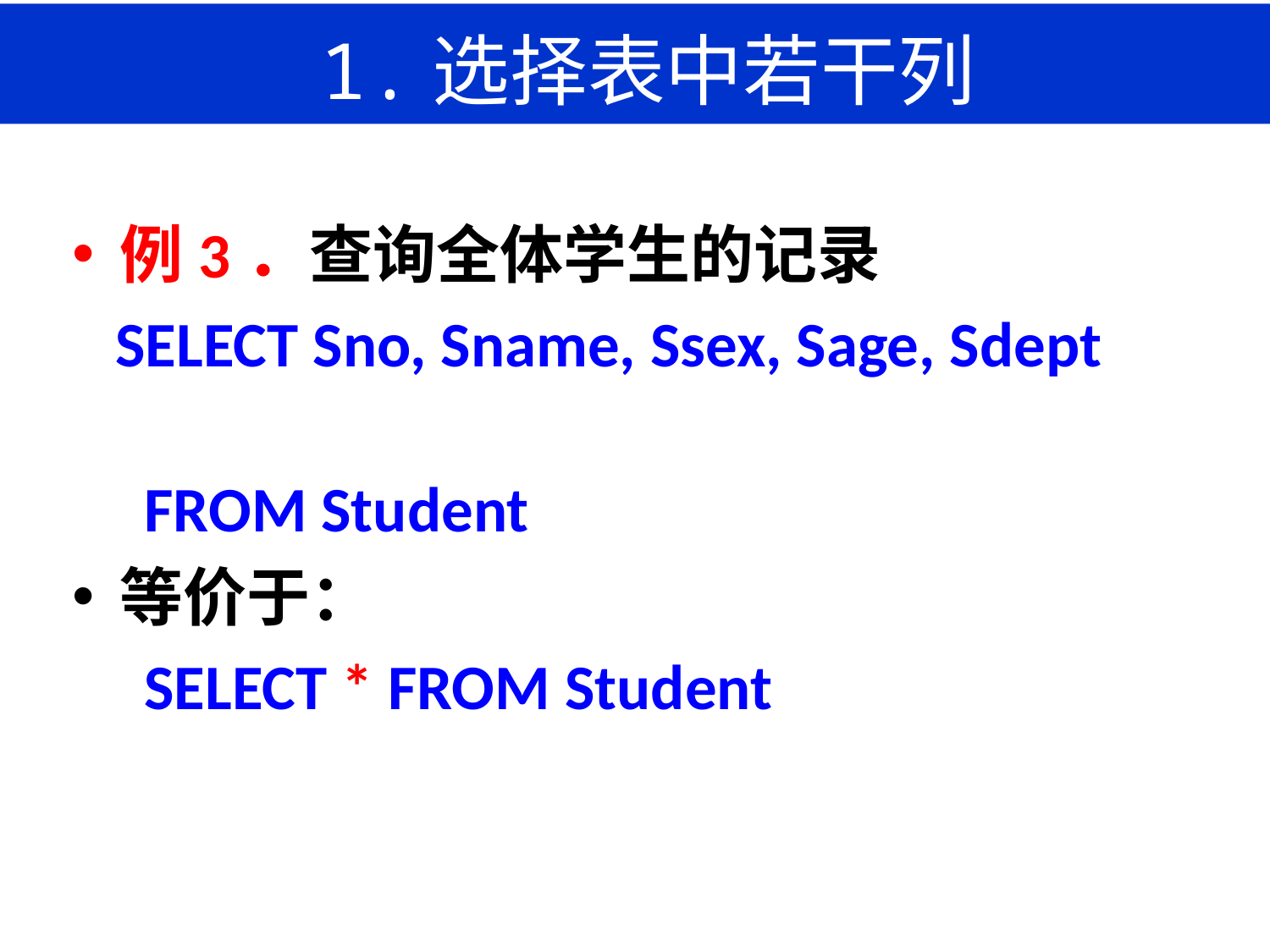

# 1.选择表中若干列
例3．查询全体学生的记录
   SELECT Sno, Sname, Ssex, Sage, Sdept
     FROM Student
等价于：
     SELECT * FROM Student